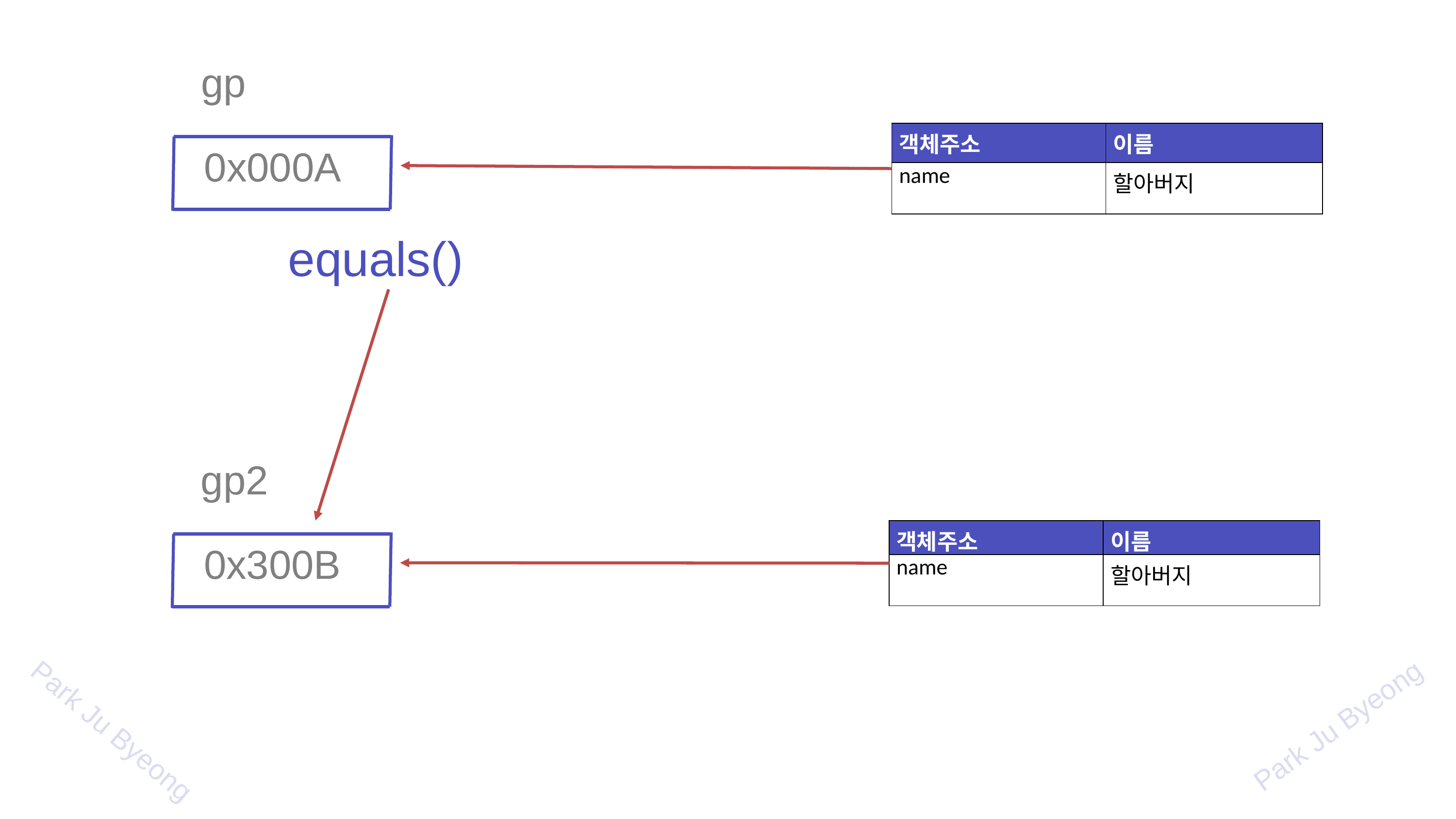

gp
| 객체주소 | 이름 |
| --- | --- |
| name | 할아버지 |
0x000A
equals()
gp2
| 객체주소 | 이름 |
| --- | --- |
| name | 할아버지 |
0x300B